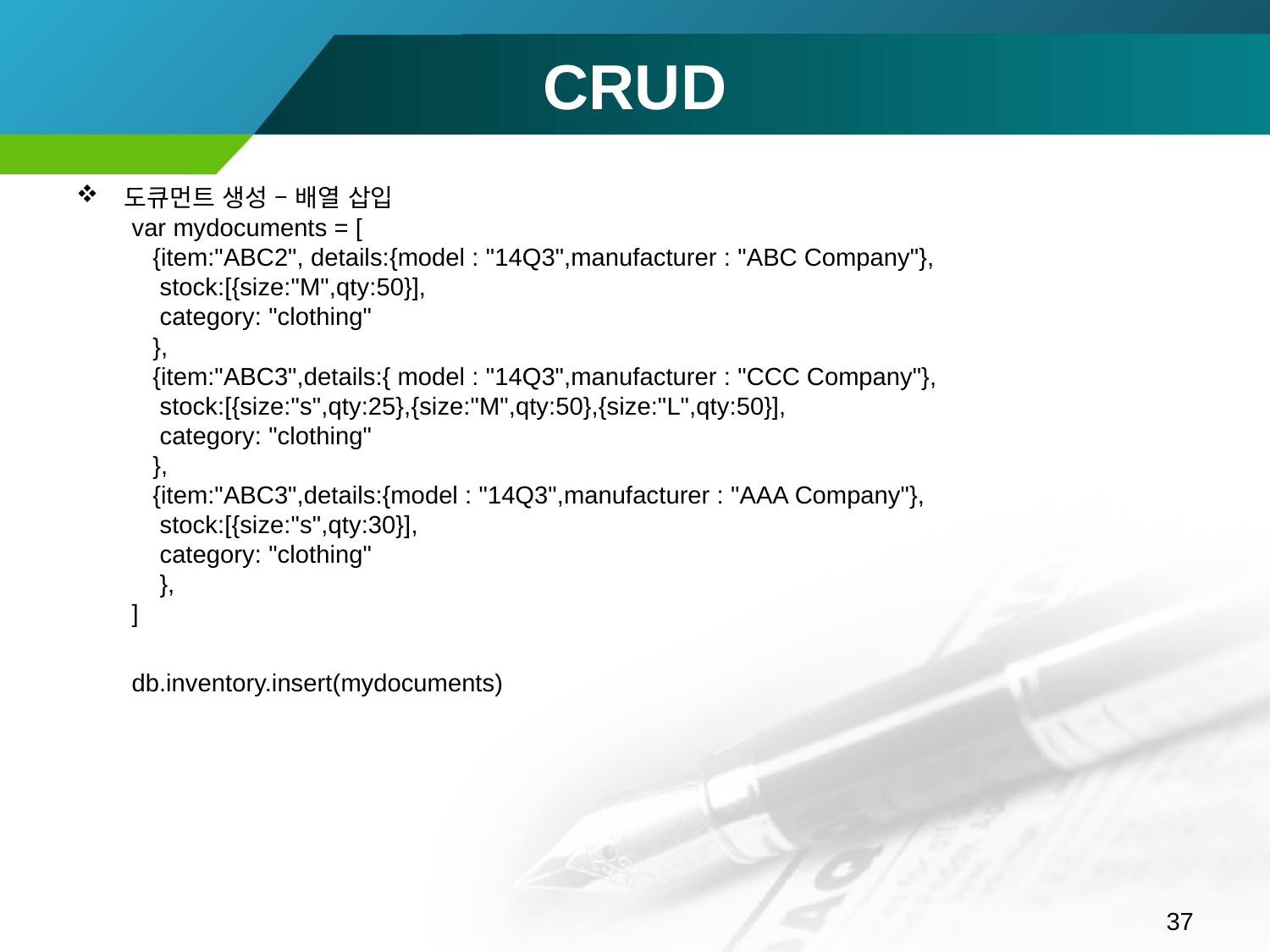

# CRUD
도큐먼트 생성 – 배열 삽입
var mydocuments = [
   {item:"ABC2", details:{model : "14Q3",manufacturer : "ABC Company"},
    stock:[{size:"M",qty:50}],
    category: "clothing"
   },
   {item:"ABC3",details:{ model : "14Q3",manufacturer : "CCC Company"},
    stock:[{size:"s",qty:25},{size:"M",qty:50},{size:"L",qty:50}],
    category: "clothing"
   },
   {item:"ABC3",details:{model : "14Q3",manufacturer : "AAA Company"},
    stock:[{size:"s",qty:30}],
    category: "clothing"
    },
]

db.inventory.insert(mydocuments)
37